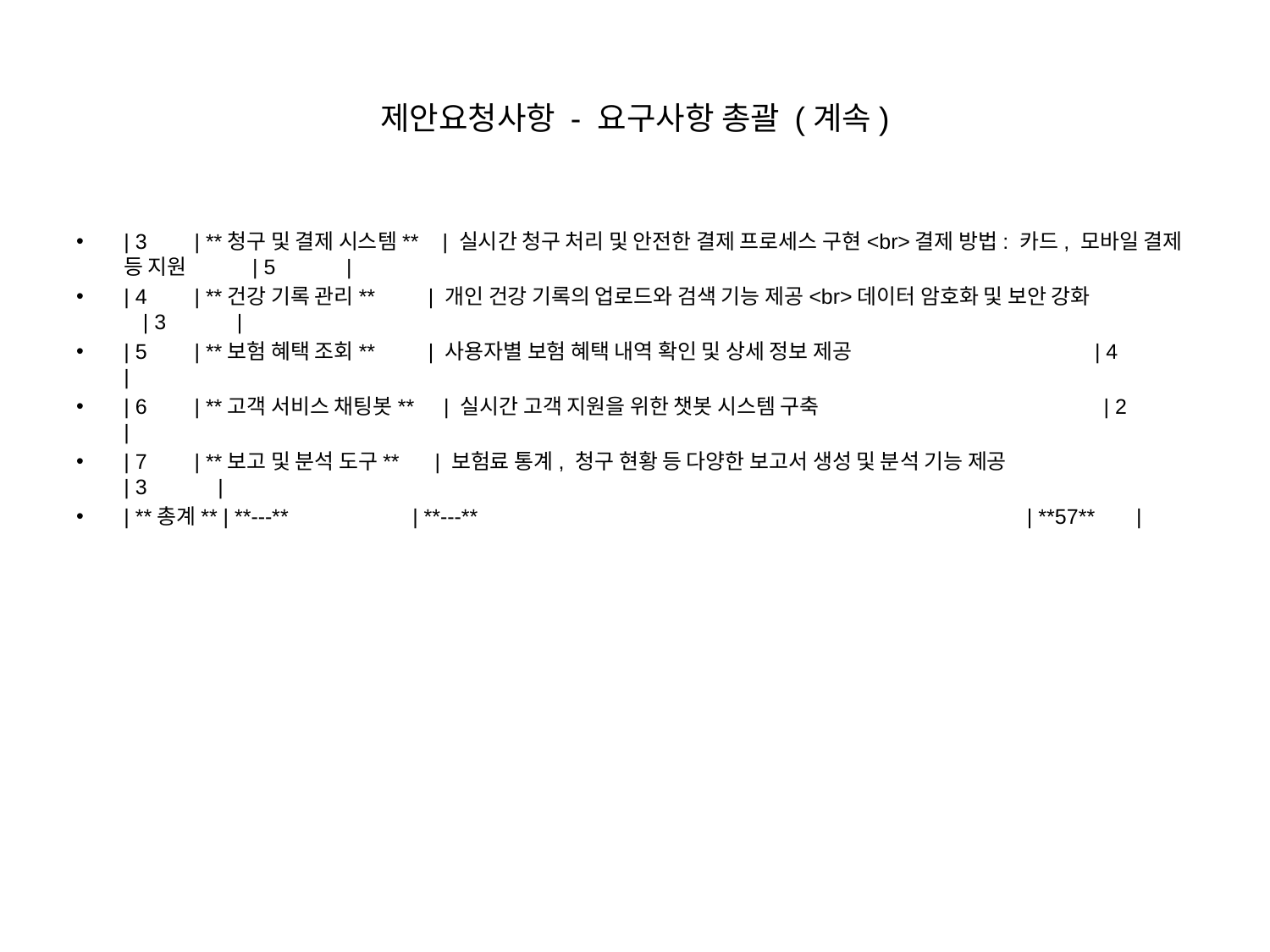

# 제안요청사항 - 요구사항 총괄 (계속)
| 3        | **청구 및 결제 시스템**    | 실시간 청구 처리 및 안전한 결제 프로세스 구현<br>결제 방법: 카드, 모바일 결제 등 지원             | 5            |
| 4        | **건강 기록 관리**         | 개인 건강 기록의 업로드와 검색 기능 제공<br>데이터 암호화 및 보안 강화                          | 3            |
| 5        | **보험 혜택 조회**         | 사용자별 보험 혜택 내역 확인 및 상세 정보 제공                                                   | 4            |
| 6        | **고객 서비스 채팅봇**     | 실시간 고객 지원을 위한 챗봇 시스템 구축                                                            | 2            |
| 7        | **보고 및 분석 도구**      | 보험료 통계, 청구 현황 등 다양한 보고서 생성 및 분석 기능 제공                                      | 3            |
| **총계** | **---**                     | **---**                                                                                             | **57**       |